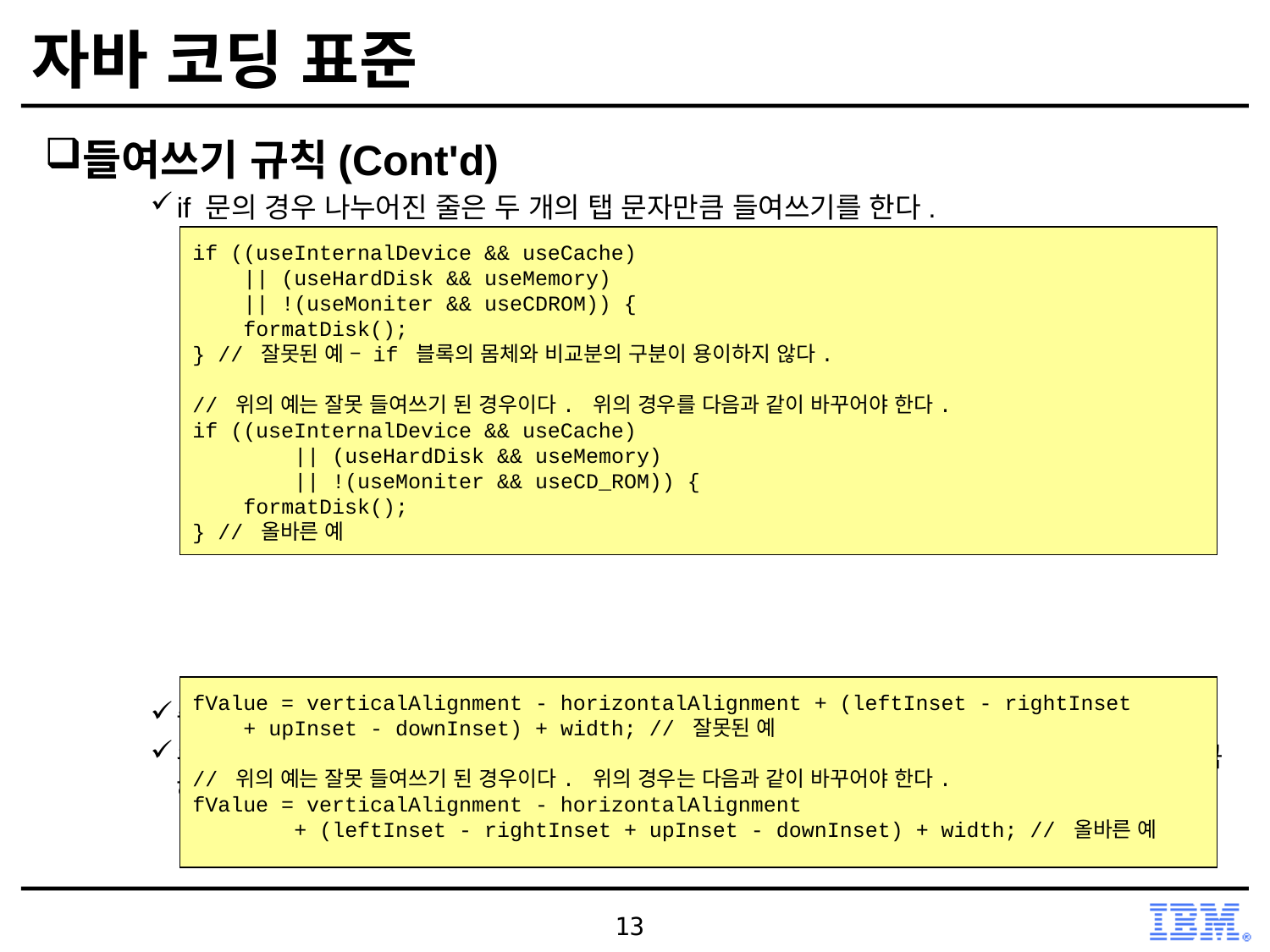

# 자바 코딩 표준
들여쓰기 규칙(Cont'd)
if 문의 경우 나누어진 줄은 두 개의 탭 문자만큼 들여쓰기를 한다.

중괄호나 소괄호와 같이 묶여있는 부분은 될 수 있으면 나누지 않는다.
위 규칙들이 오히려 가독성을 해칠 경우 나누어진 줄의 들여쓰기는 두 개의 탭 문자만큼 하는 것으로 한다.
if ((useInternalDevice && useCache)
    || (useHardDisk && useMemory)
    || !(useMoniter && useCDROM)) {
    formatDisk();
} // 잘못된 예 – if 블록의 몸체와 비교분의 구분이 용이하지 않다.

// 위의 예는 잘못 들여쓰기 된 경우이다. 위의 경우를 다음과 같이 바꾸어야 한다.
if ((useInternalDevice && useCache)
        || (useHardDisk && useMemory)
        || !(useMoniter && useCD_ROM)) {
    formatDisk();
} // 올바른 예
fValue = verticalAlignment - horizontalAlignment + (leftInset - rightInset
    + upInset - downInset) + width; // 잘못된 예

// 위의 예는 잘못 들여쓰기 된 경우이다. 위의 경우는 다음과 같이 바꾸어야 한다.
fValue = verticalAlignment - horizontalAlignment
        + (leftInset - rightInset + upInset - downInset) + width; // 올바른 예
13